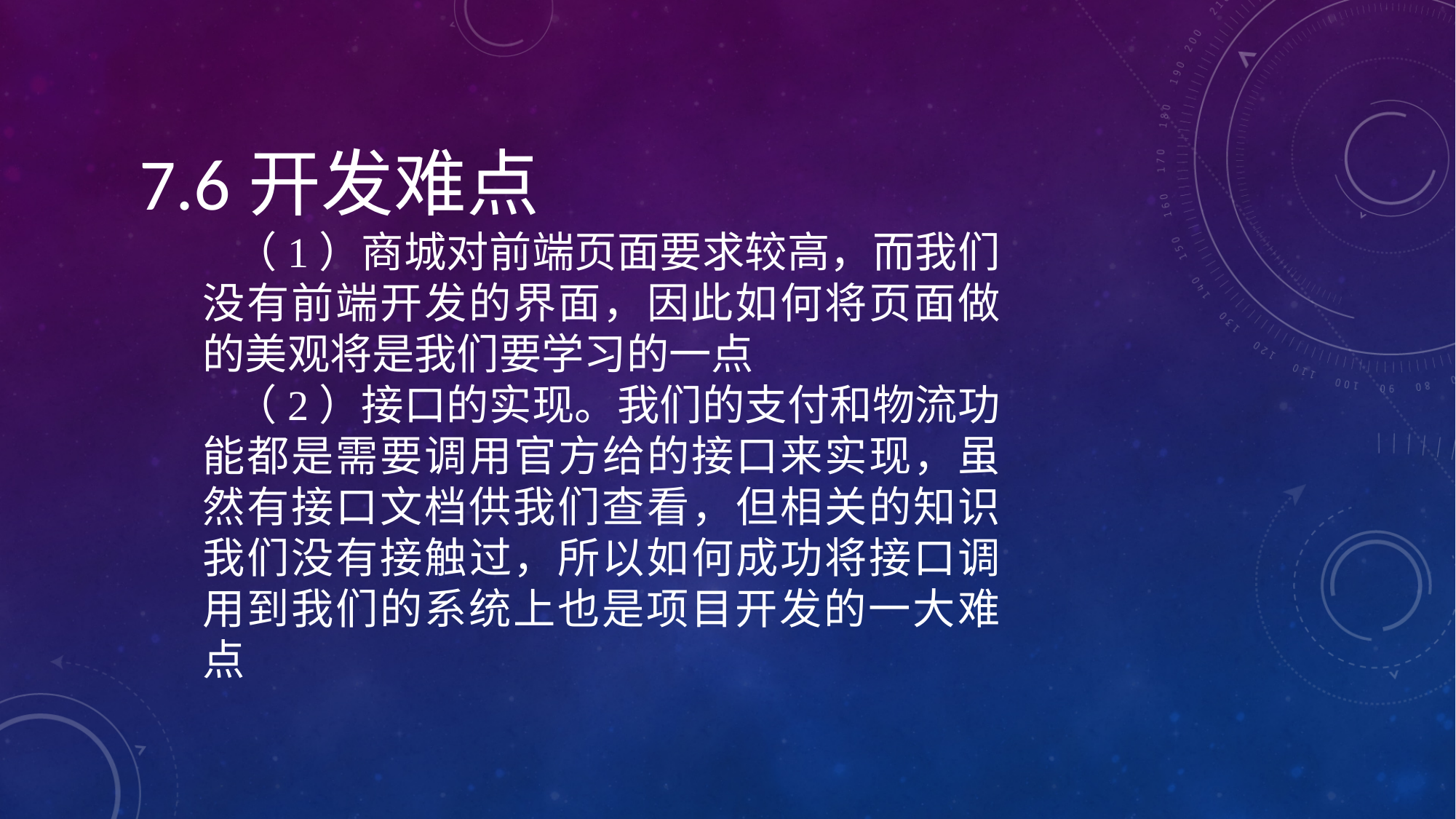

7.6开发难点
（1）商城对前端页面要求较高，而我们没有前端开发的界面，因此如何将页面做的美观将是我们要学习的一点
（2）接口的实现。我们的支付和物流功能都是需要调用官方给的接口来实现，虽然有接口文档供我们查看，但相关的知识我们没有接触过，所以如何成功将接口调用到我们的系统上也是项目开发的一大难点